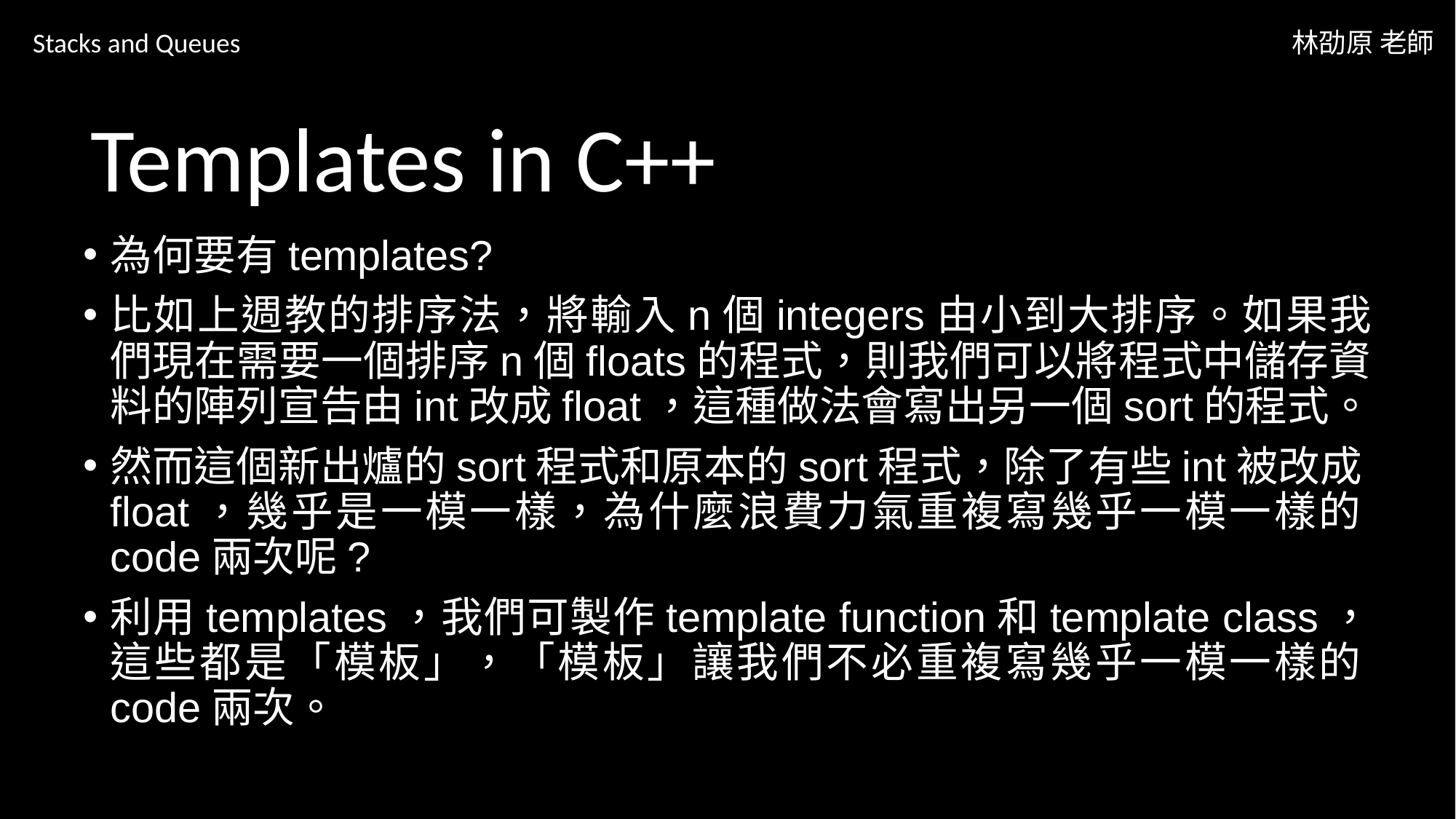

Stacks and Queues
林劭原 老師
# Templates in C++
為何要有templates?
比如上週教的排序法，將輸入n個integers由小到大排序。如果我們現在需要一個排序n個floats的程式，則我們可以將程式中儲存資料的陣列宣告由int改成float，這種做法會寫出另一個sort的程式。
然而這個新出爐的sort程式和原本的sort程式，除了有些int被改成float，幾乎是一模一樣，為什麼浪費力氣重複寫幾乎一模一樣的code兩次呢?
利用templates，我們可製作template function和template class，這些都是「模板」，「模板」讓我們不必重複寫幾乎一模一樣的code兩次。